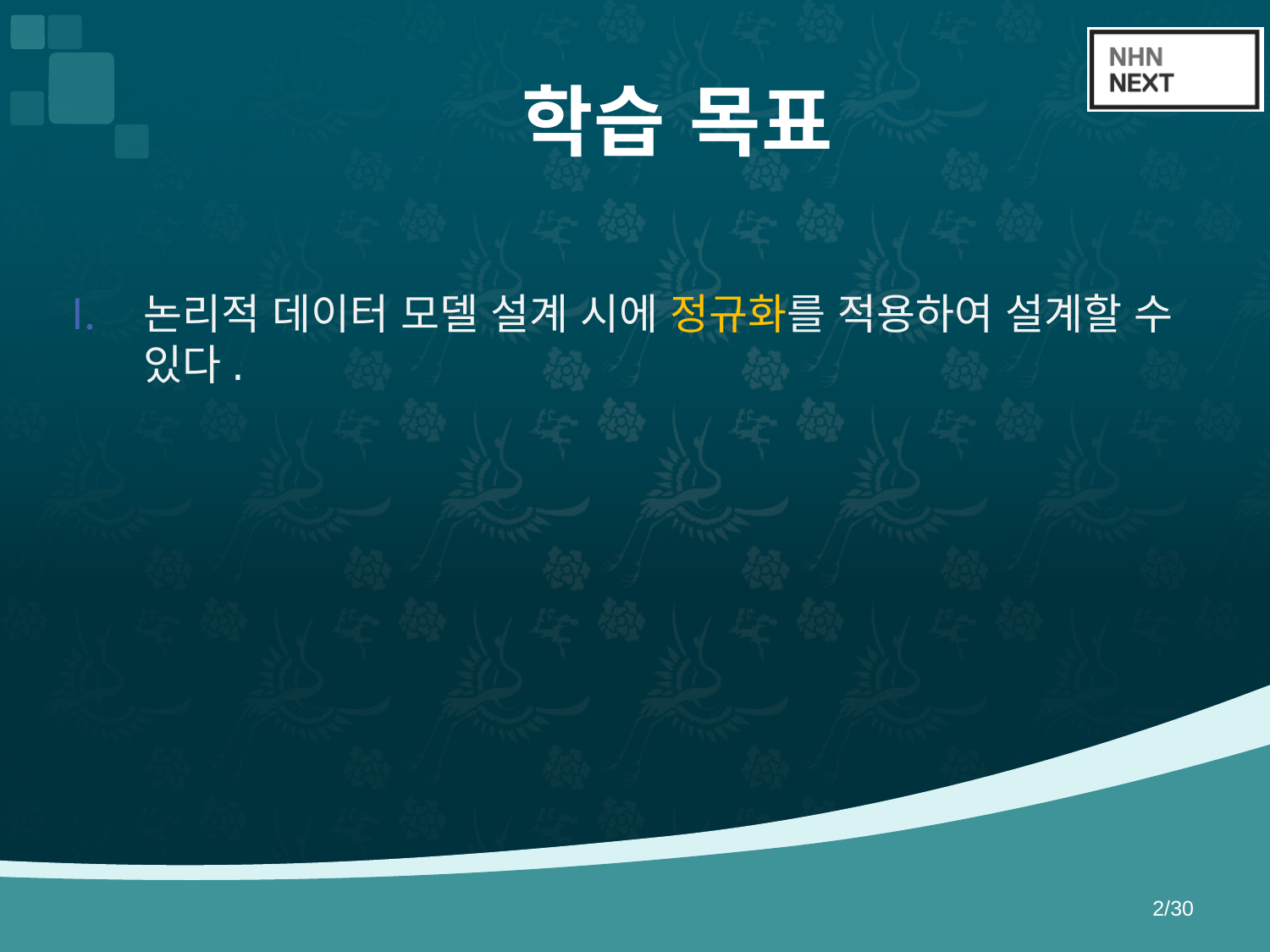

# 학습 목표

논리적 데이터 모델 설계 시에 정규화를 적용하여 설계할 수 있다.
2/30